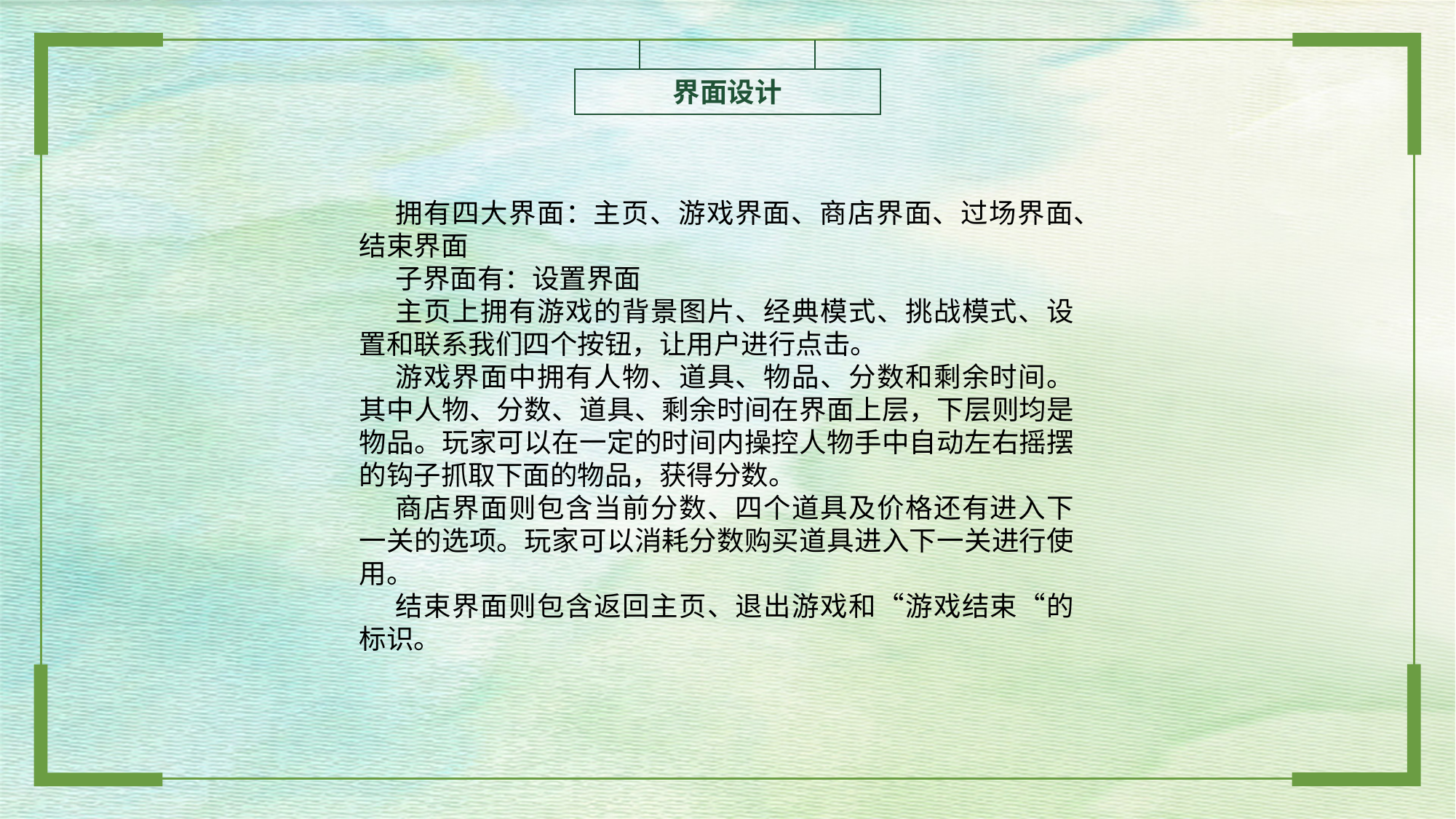

界面设计
拥有四大界面：主页、游戏界面、商店界面、过场界面、结束界面
子界面有：设置界面
主页上拥有游戏的背景图片、经典模式、挑战模式、设置和联系我们四个按钮，让用户进行点击。
游戏界面中拥有人物、道具、物品、分数和剩余时间。其中人物、分数、道具、剩余时间在界面上层，下层则均是物品。玩家可以在一定的时间内操控人物手中自动左右摇摆的钩子抓取下面的物品，获得分数。
商店界面则包含当前分数、四个道具及价格还有进入下一关的选项。玩家可以消耗分数购买道具进入下一关进行使用。
结束界面则包含返回主页、退出游戏和“游戏结束“的标识。